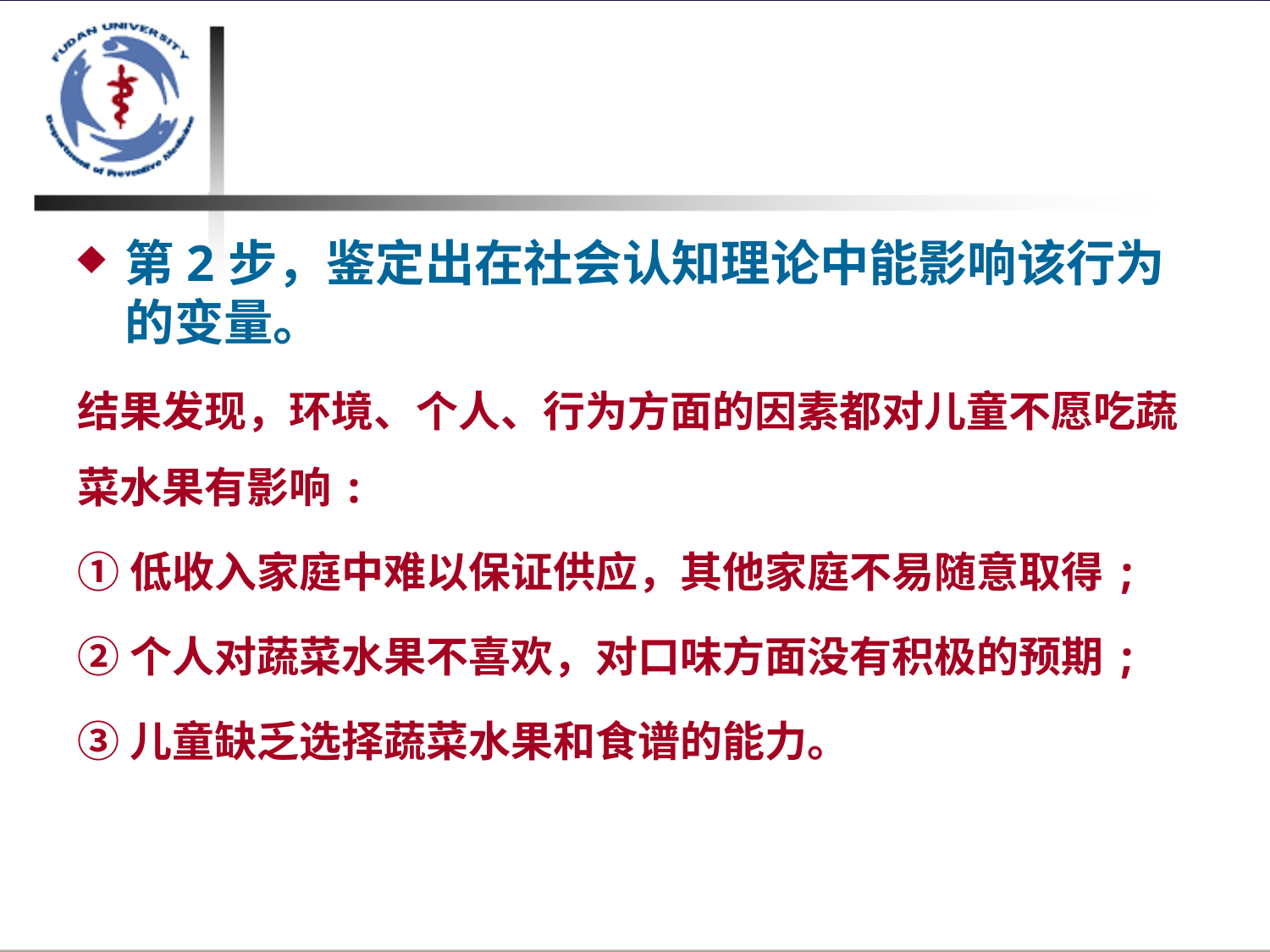

#
第2步，鉴定出在社会认知理论中能影响该行为的变量。
结果发现，环境、个人、行为方面的因素都对儿童不愿吃蔬菜水果有影响:
①低收入家庭中难以保证供应，其他家庭不易随意取得;
②个人对蔬菜水果不喜欢，对口味方面没有积极的预期;
③儿童缺乏选择蔬菜水果和食谱的能力。